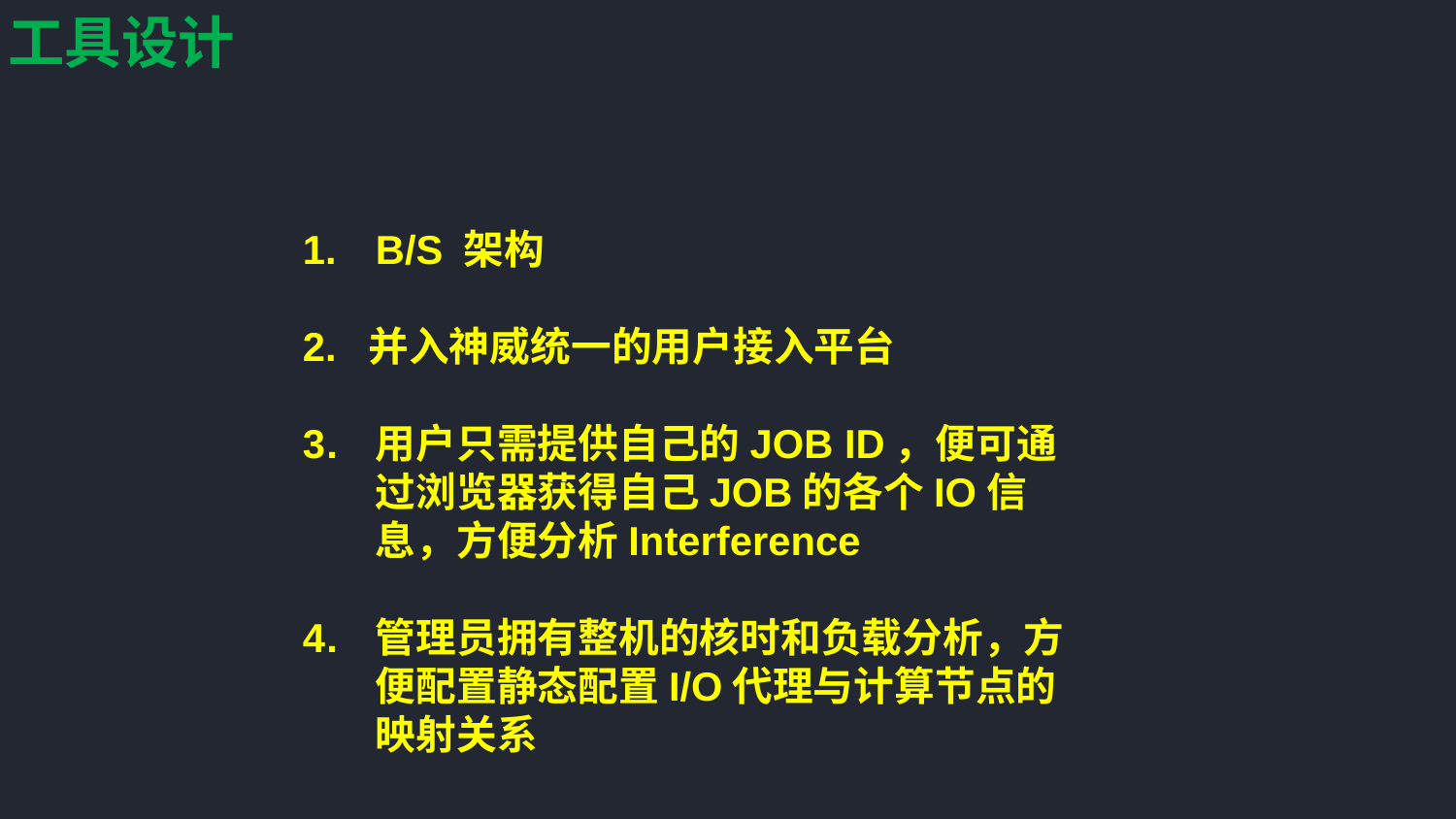

工具设计
B/S 架构

2.  并入神威统一的用户接入平台

用户只需提供自己的JOB ID，便可通过浏览器获得自己JOB的各个IO信息，方便分析Interference

管理员拥有整机的核时和负载分析，方便配置静态配置I/O代理与计算节点的映射关系